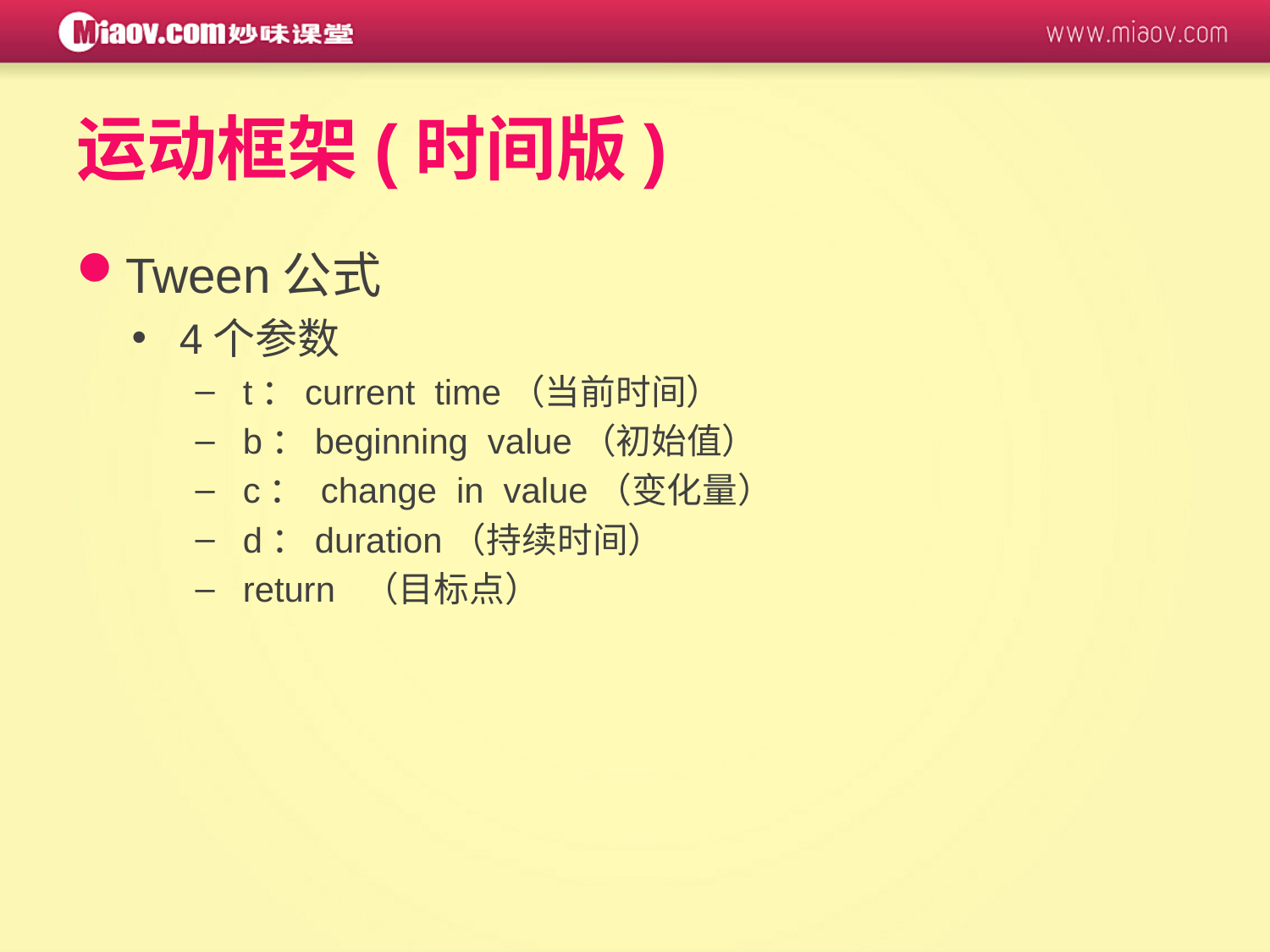

# 运动框架(时间版)
Tween公式
4个参数
t：current  time（当前时间）
b：beginning  value（初始值）
c： change  in  value（变化量）
d：duration（持续时间）
return  （目标点）